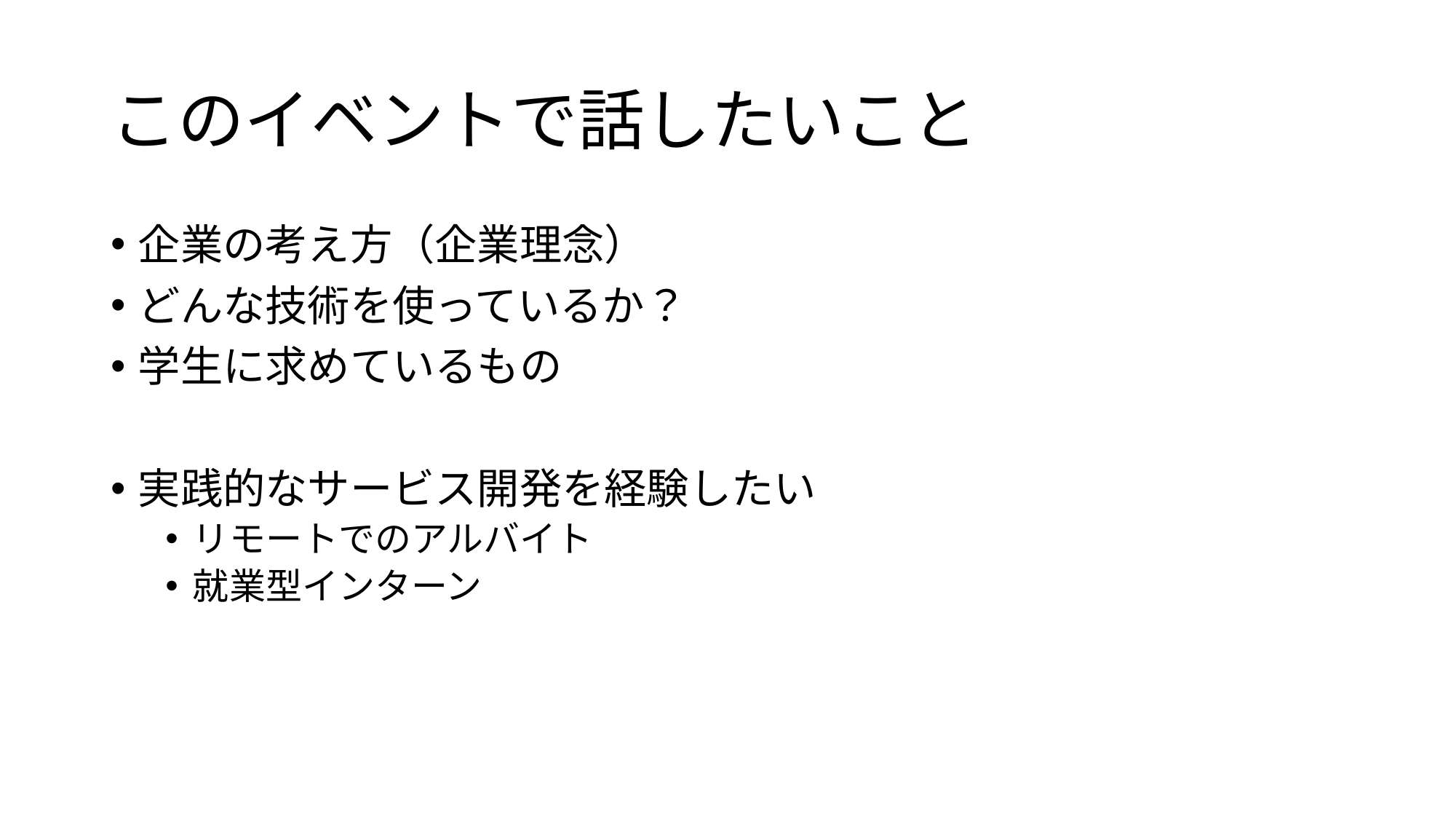

# このイベントで話したいこと
企業の考え方（企業理念）
どんな技術を使っているか？
学生に求めているもの

実践的なサービス開発を経験したい
リモートでのアルバイト
就業型インターン